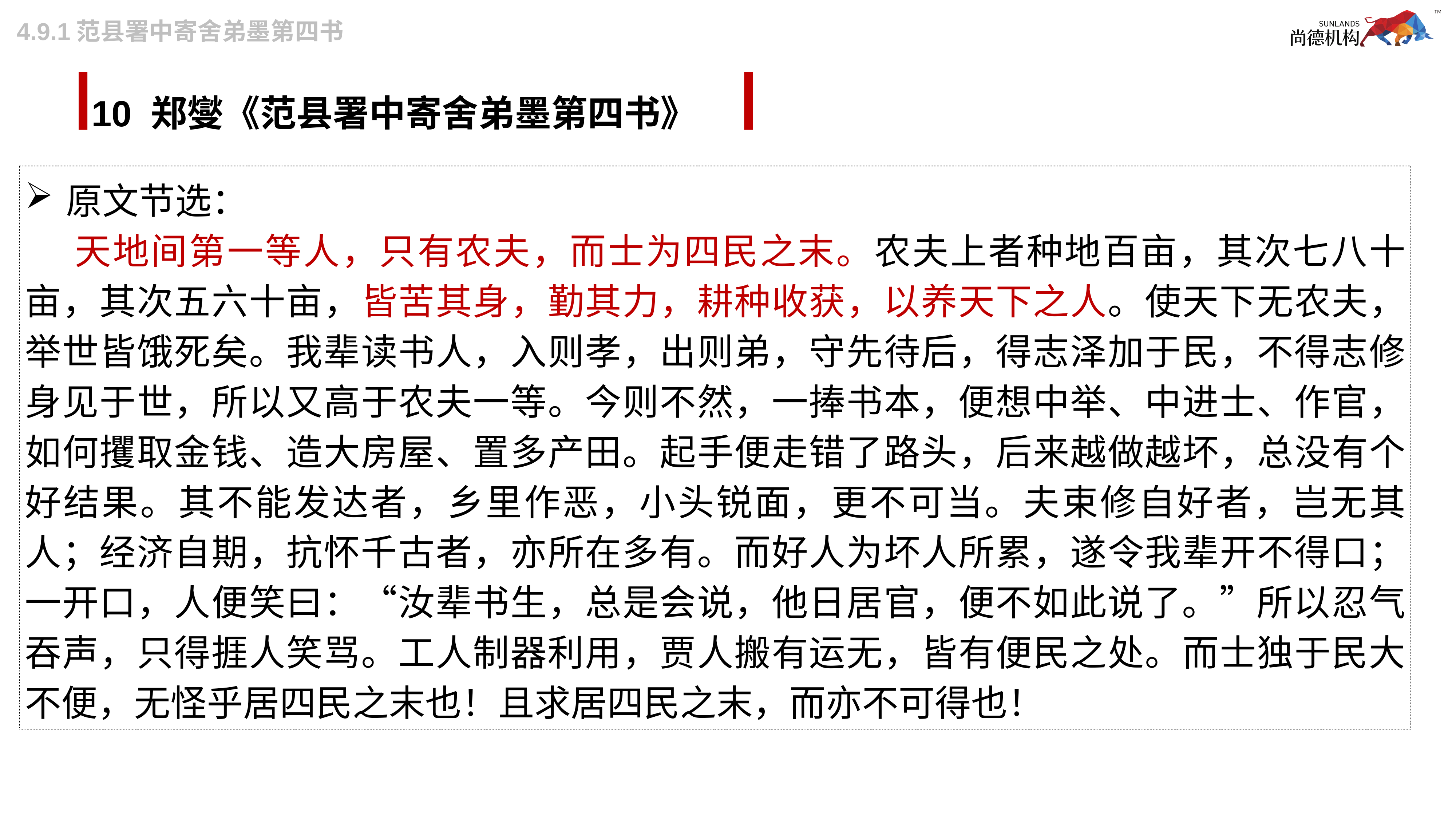

4.9.1范县署中寄舍弟墨第四书
# 10 郑燮《范县署中寄舍弟墨第四书》
原文节选：
    天地间第一等人，只有农夫，而士为四民之末。农夫上者种地百亩，其次七八十亩，其次五六十亩，皆苦其身，勤其力，耕种收获，以养天下之人。使天下无农夫，举世皆饿死矣。我辈读书人，入则孝，出则弟，守先待后，得志泽加于民，不得志修身见于世，所以又高于农夫一等。今则不然，一捧书本，便想中举、中进士、作官，如何攫取金钱、造大房屋、置多产田。起手便走错了路头，后来越做越坏，总没有个好结果。其不能发达者，乡里作恶，小头锐面，更不可当。夫束修自好者，岂无其人；经济自期，抗怀千古者，亦所在多有。而好人为坏人所累，遂令我辈开不得口；一开口，人便笑曰：“汝辈书生，总是会说，他日居官，便不如此说了。”所以忍气吞声，只得捱人笑骂。工人制器利用，贾人搬有运无，皆有便民之处。而士独于民大不便，无怪乎居四民之末也！且求居四民之末，而亦不可得也！